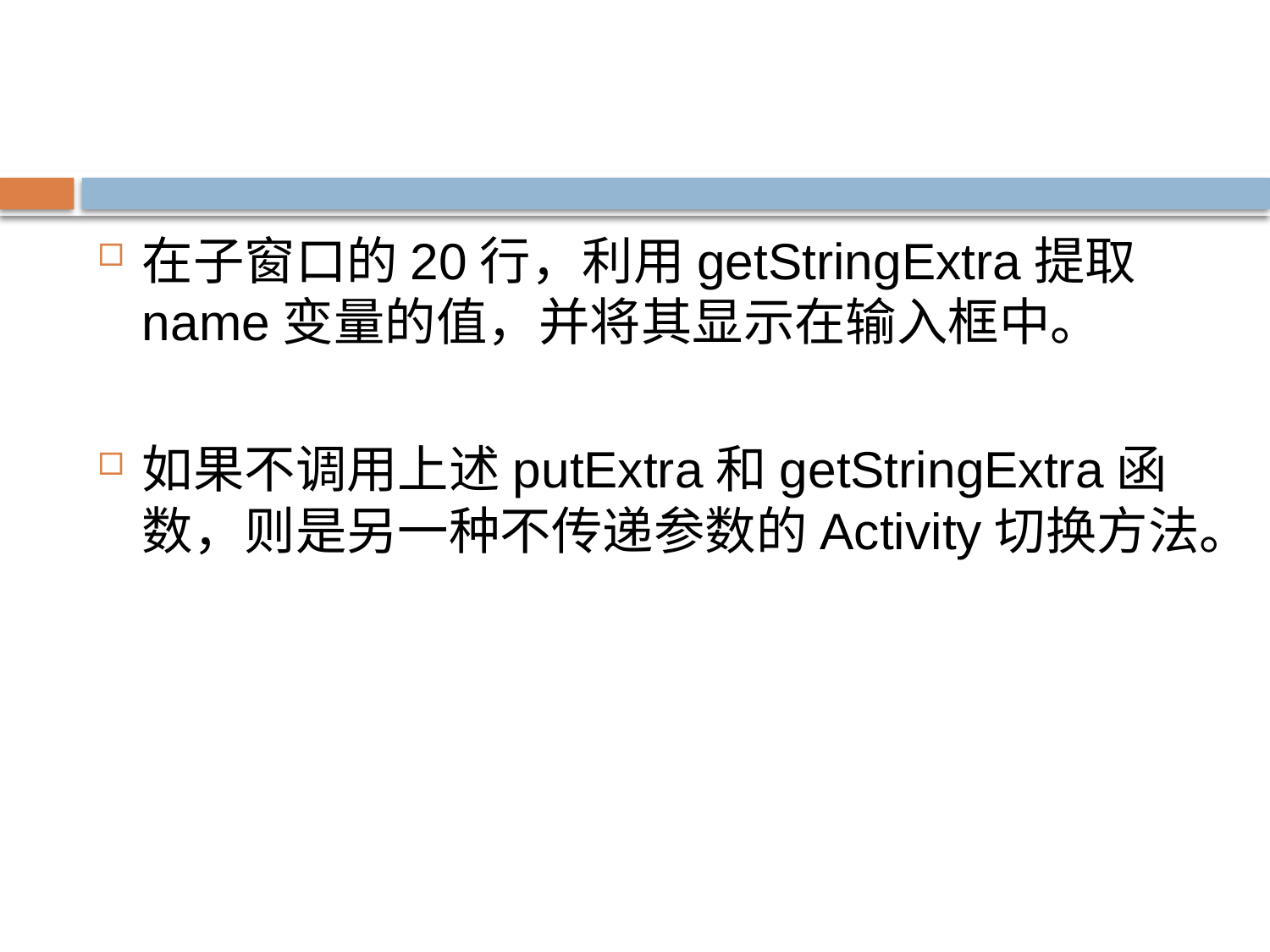

#
在子窗口的20行，利用getStringExtra提取name变量的值，并将其显示在输入框中。

如果不调用上述putExtra和getStringExtra函数，则是另一种不传递参数的Activity切换方法。